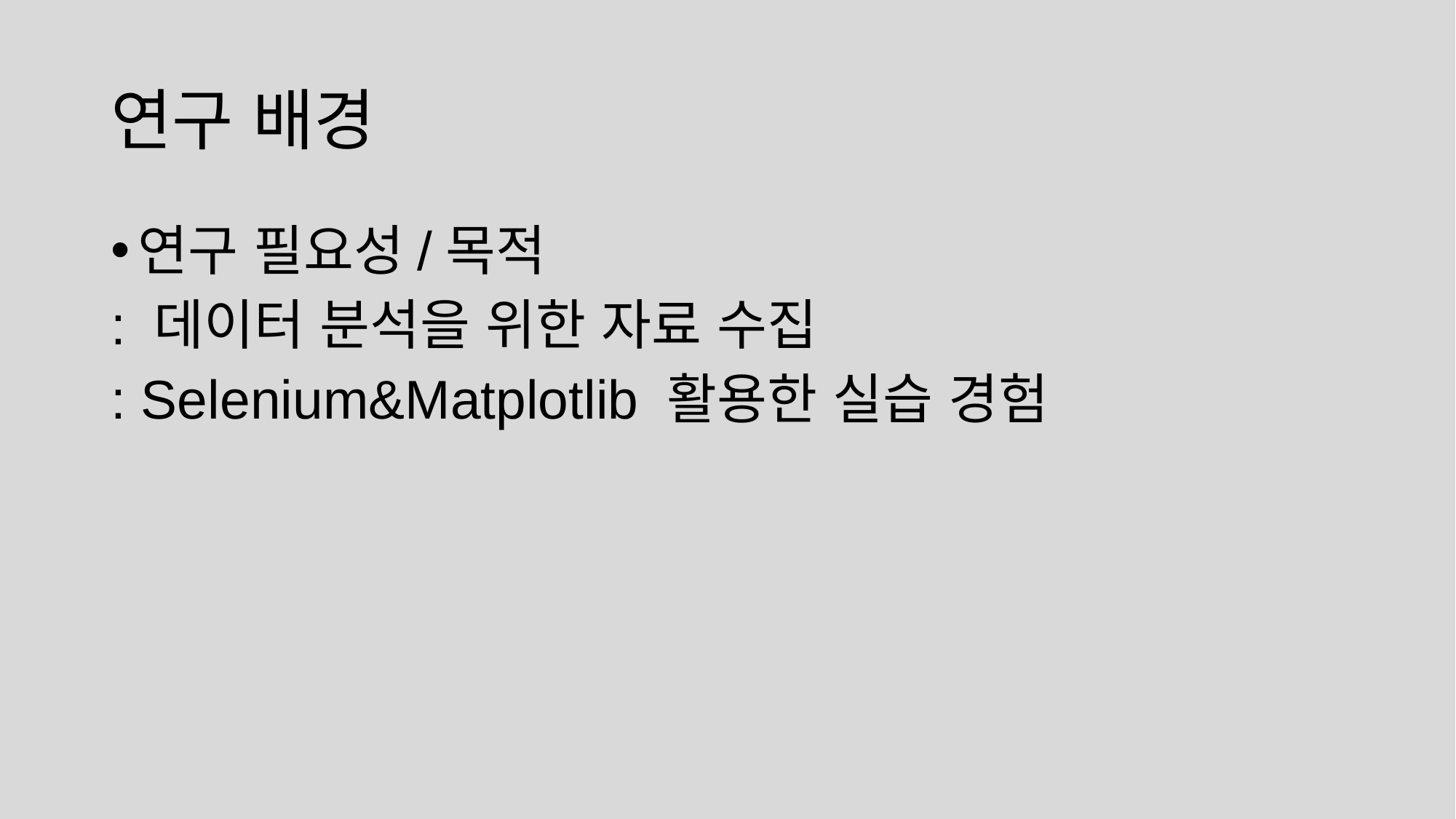

# 연구 배경
연구 필요성/목적
: 데이터 분석을 위한 자료 수집
: Selenium&Matplotlib 활용한 실습 경험